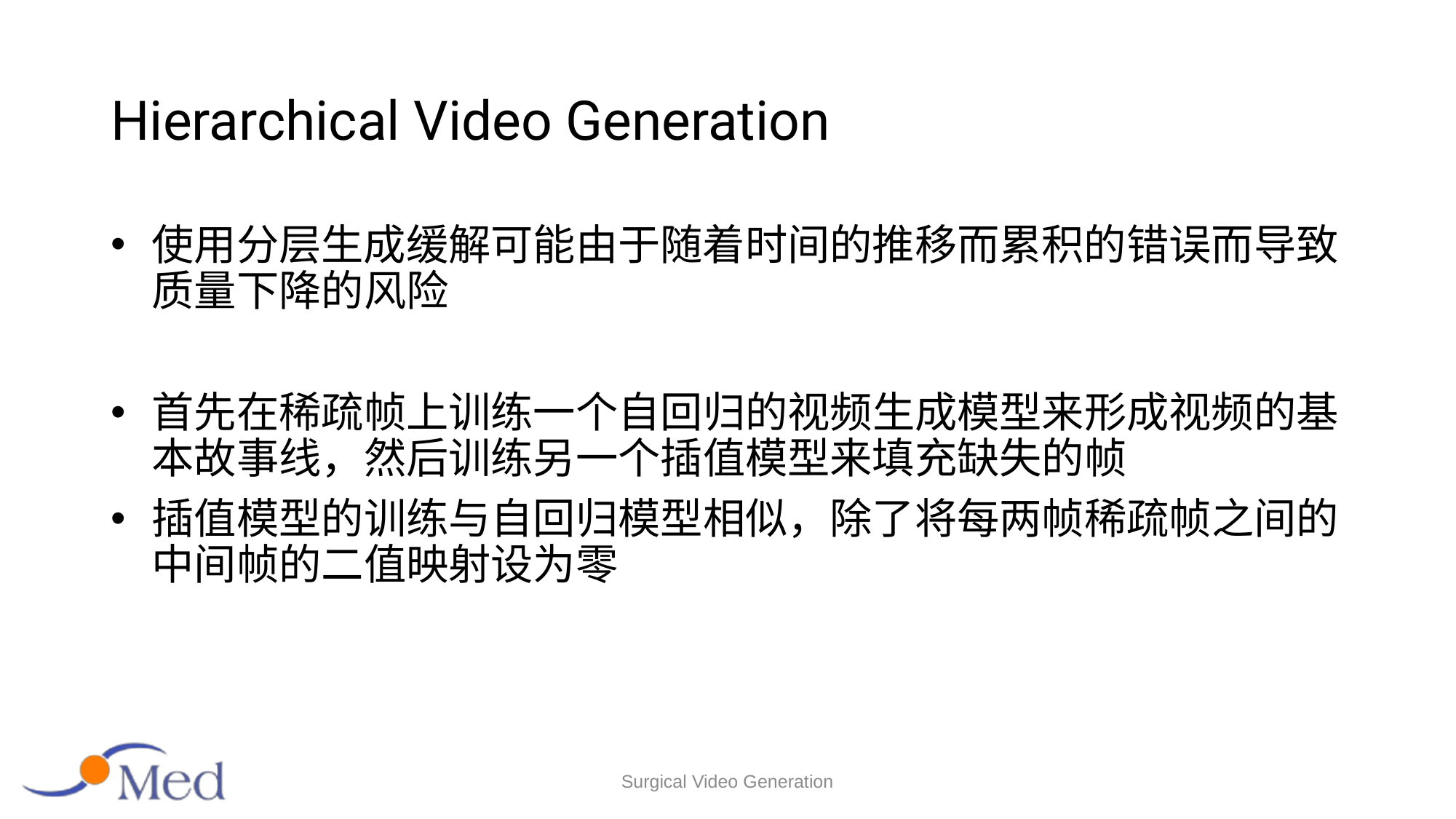

# Hierarchical Video Generation
使用分层生成缓解可能由于随着时间的推移而累积的错误而导致质量下降的风险

首先在稀疏帧上训练一个自回归的视频生成模型来形成视频的基本故事线，然后训练另一个插值模型来填充缺失的帧
插值模型的训练与自回归模型相似，除了将每两帧稀疏帧之间的中间帧的二值映射设为零

Surgical Video Generation
13